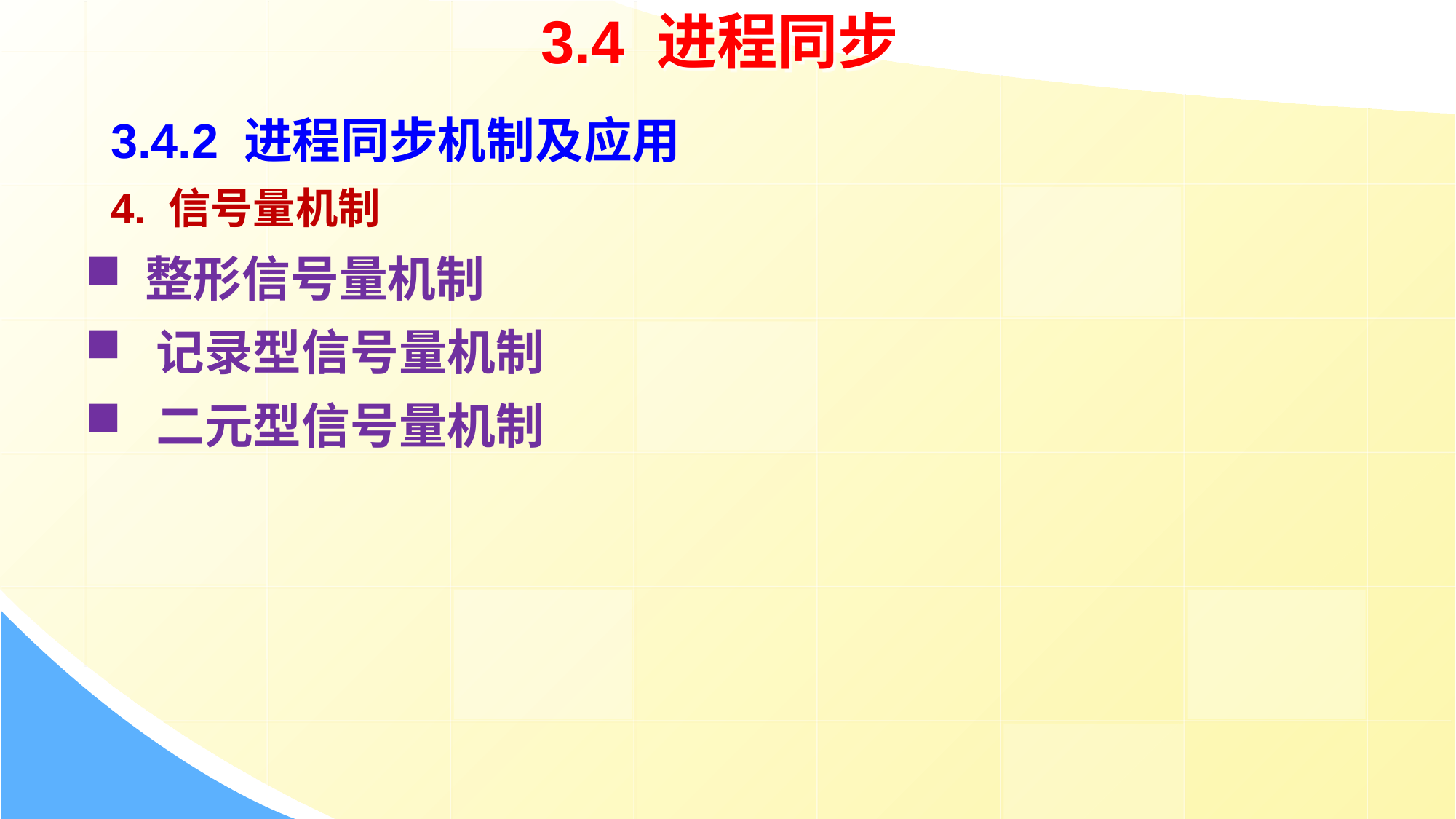

3.4 进程同步
3.4.2 进程同步机制及应用
4. 信号量机制
 整形信号量机制
  记录型信号量机制
  二元型信号量机制